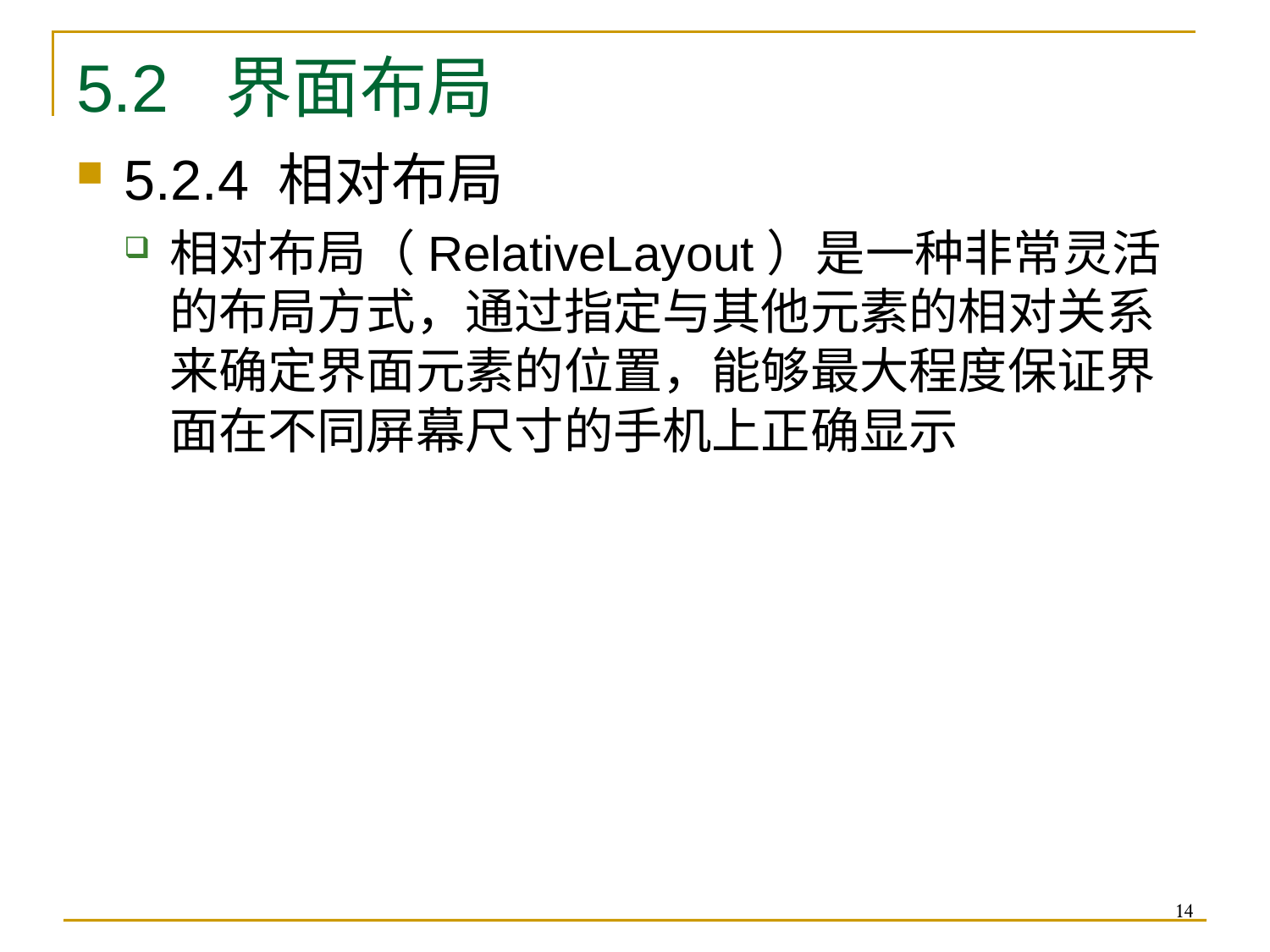

# 5.2 界面布局
5.2.4 相对布局
相对布局（RelativeLayout）是一种非常灵活的布局方式，通过指定与其他元素的相对关系来确定界面元素的位置，能够最大程度保证界面在不同屏幕尺寸的手机上正确显示
14